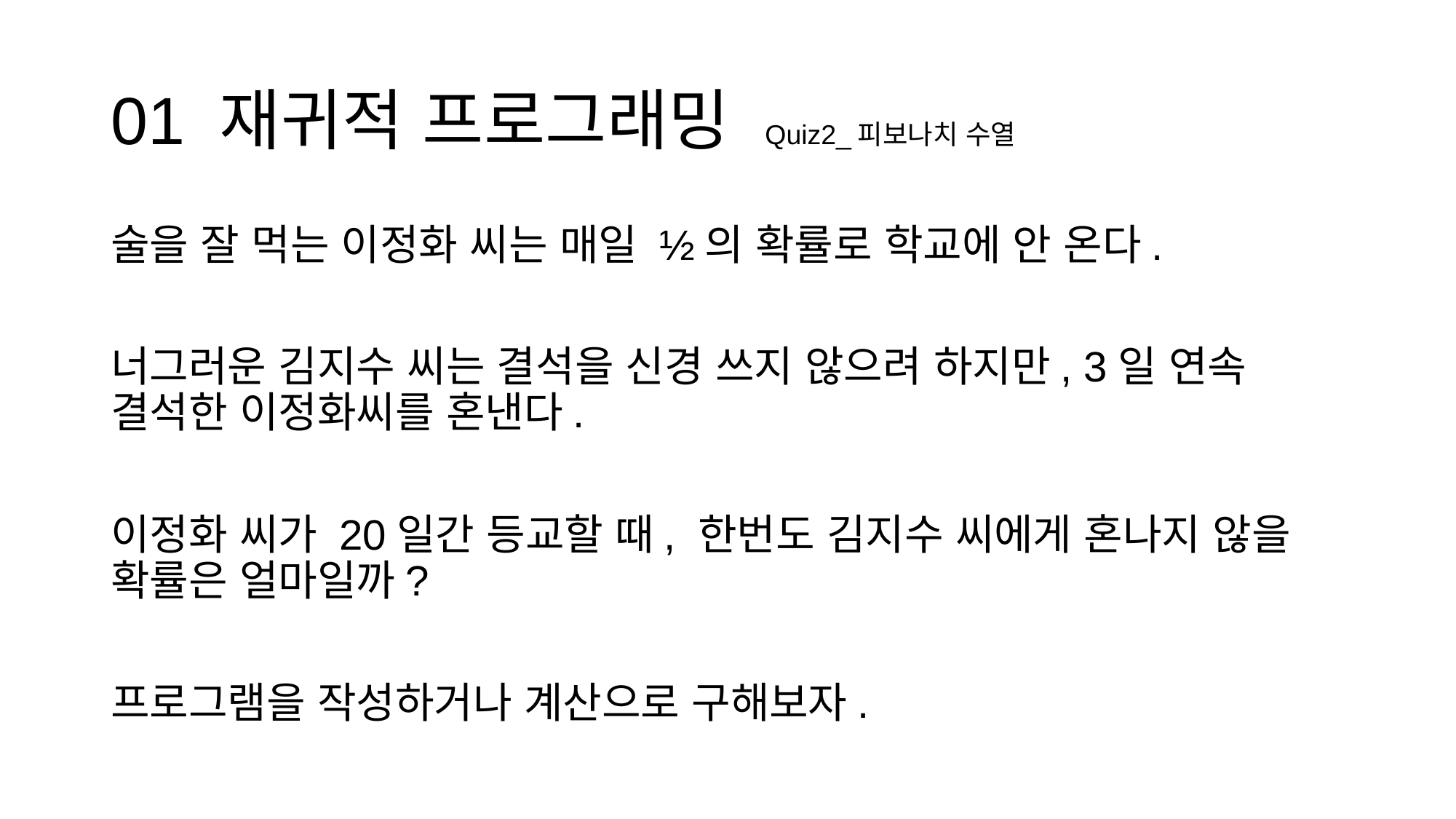

# 01 재귀적 프로그래밍 Quiz2_피보나치 수열
술을 잘 먹는 이정화 씨는 매일 ½의 확률로 학교에 안 온다.

너그러운 김지수 씨는 결석을 신경 쓰지 않으려 하지만, 3일 연속 결석한 이정화씨를 혼낸다.

이정화 씨가 20일간 등교할 때, 한번도 김지수 씨에게 혼나지 않을 확률은 얼마일까?

프로그램을 작성하거나 계산으로 구해보자.